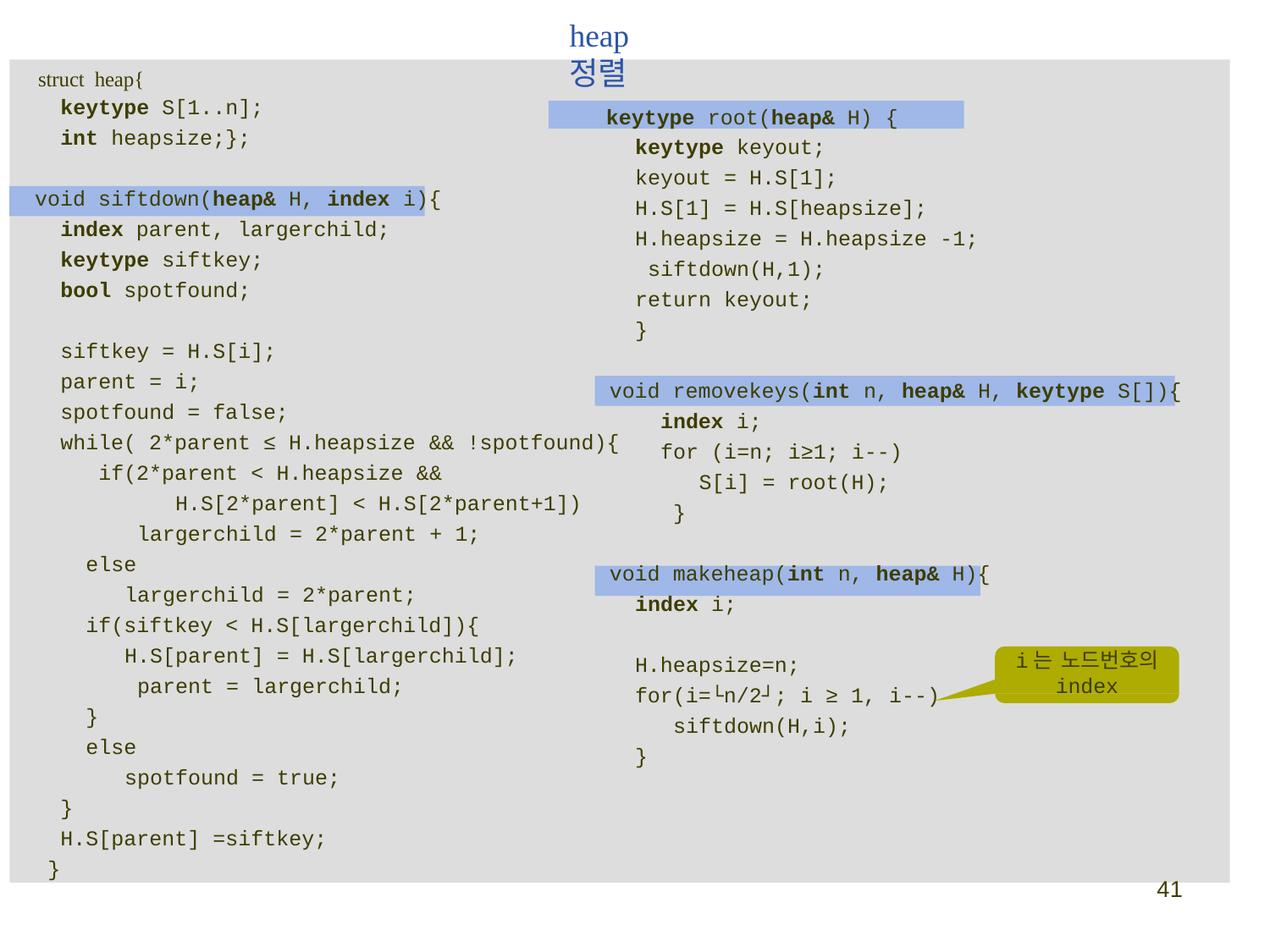

# heap 정렬

struct heap{
keytype S[1..n];
int heapsize;};
keytype root(heap& H) {
keytype keyout;  keyout = H.S[1];
void siftdown(heap& H, index i){
H.S[1] = H.S[heapsize];
index parent, largerchild;
keytype siftkey;
bool spotfound;
H.heapsize = H.heapsize -1;  siftdown(H,1);
return keyout;
}
siftkey = H.S[i];  parent = i;  spotfound = false;
void removekeys(int n, heap& H, keytype S[]){
index i;
for (i=n; i≥1; i--)
S[i] = root(H);
}
while( 2*parent ≤ H.heapsize && !spotfound){  if(2*parent < H.heapsize &&
H.S[2*parent] < H.S[2*parent+1])  largerchild = 2*parent + 1;
else
largerchild = 2*parent;
if(siftkey < H.S[largerchild]){
H.S[parent] = H.S[largerchild];  parent = largerchild;
}
else
spotfound = true;
void makeheap(int n, heap& H){
index i;
H.heapsize=n;  for(i=└n/2┘; i ≥ 1, i--)
siftdown(H,i);
}
i는 노드번호의
index

}
H.S[parent] =siftkey;
}
41